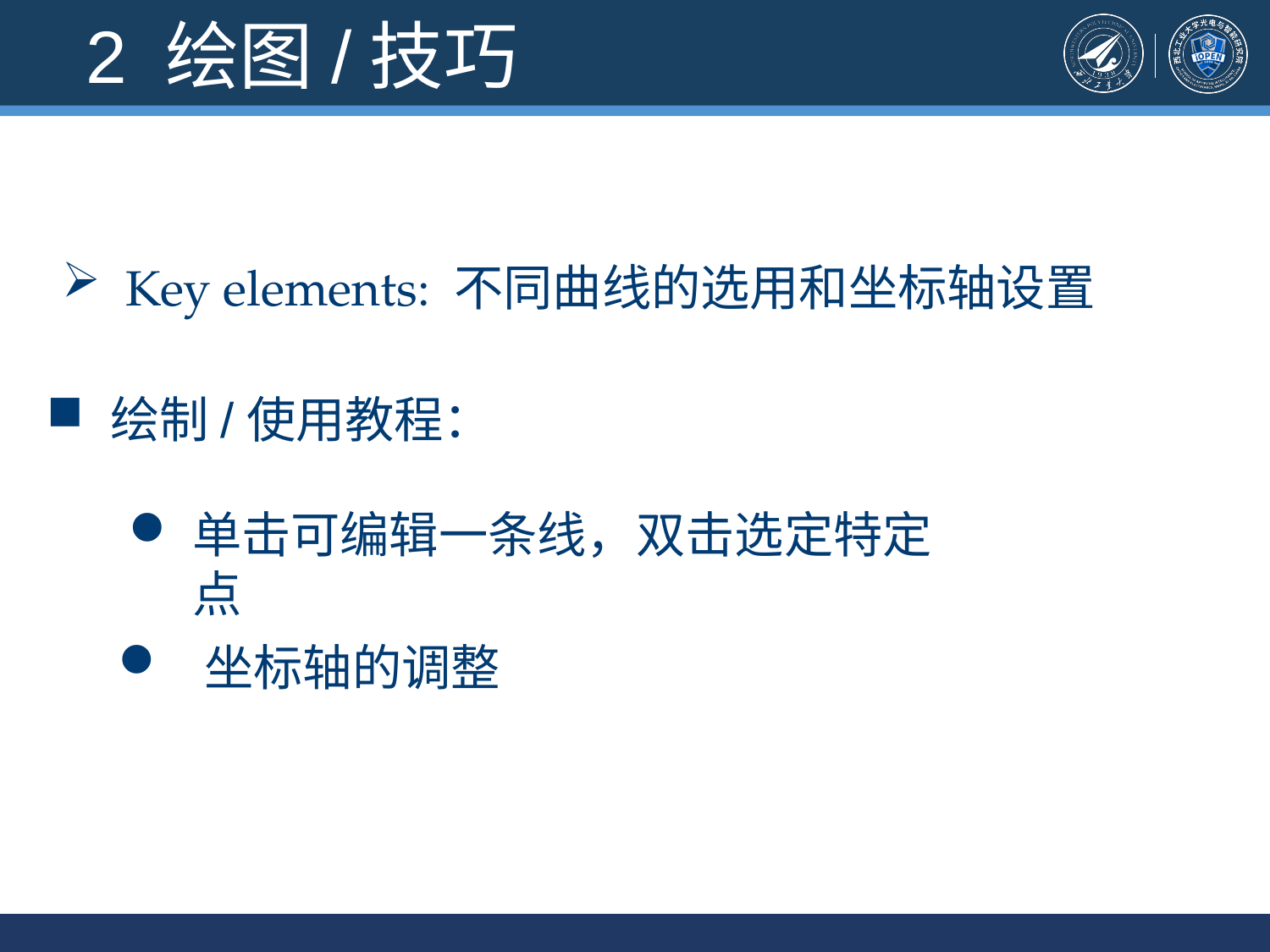

2 绘图/技巧
Key elements: 不同曲线的选用和坐标轴设置

绘制/使用教程：
单击可编辑一条线，双击选定特定点
 坐标轴的调整